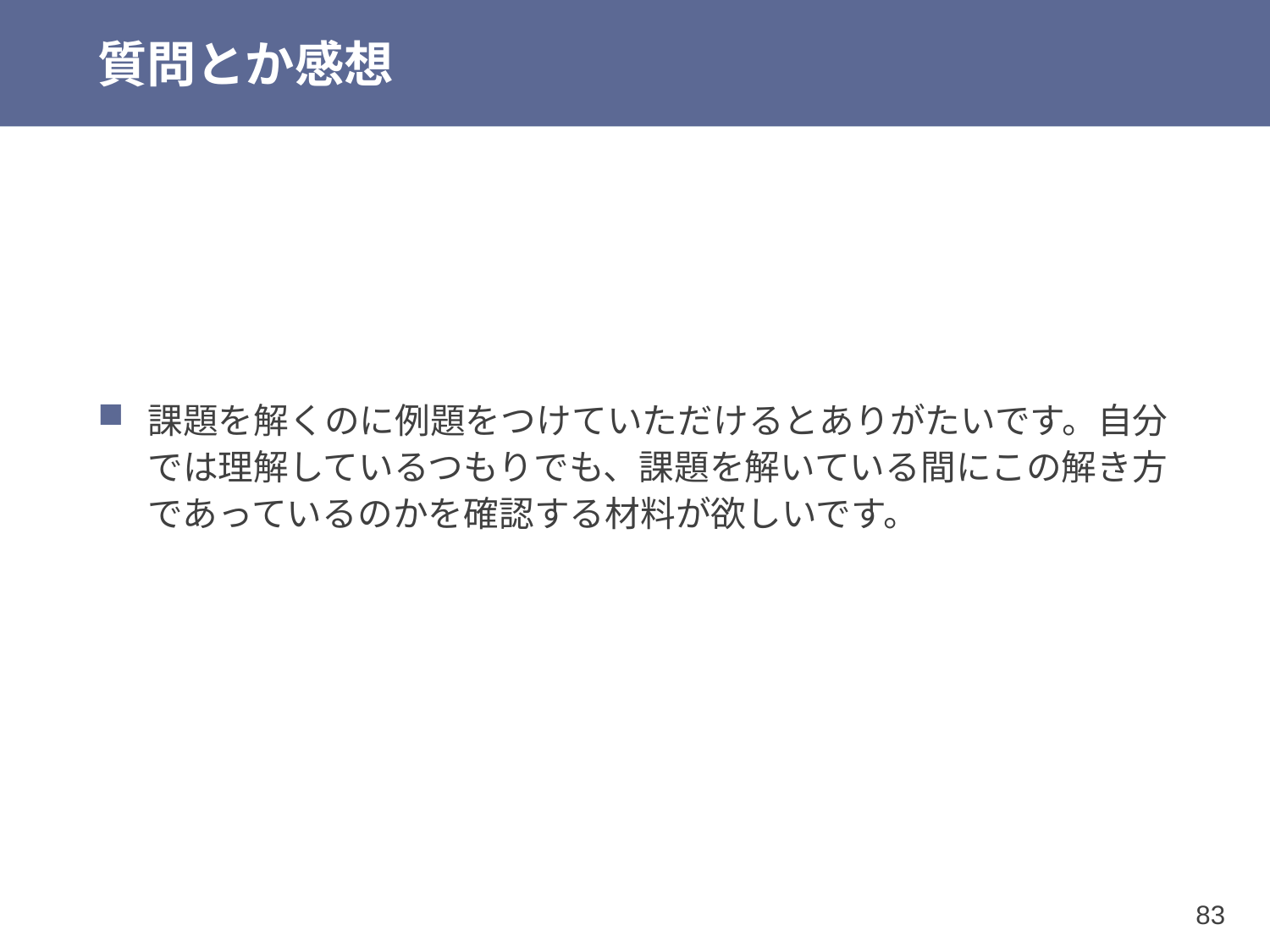

# 質問とか感想
課題を解くのに例題をつけていただけるとありがたいです。自分では理解しているつもりでも、課題を解いている間にこの解き方であっているのかを確認する材料が欲しいです。